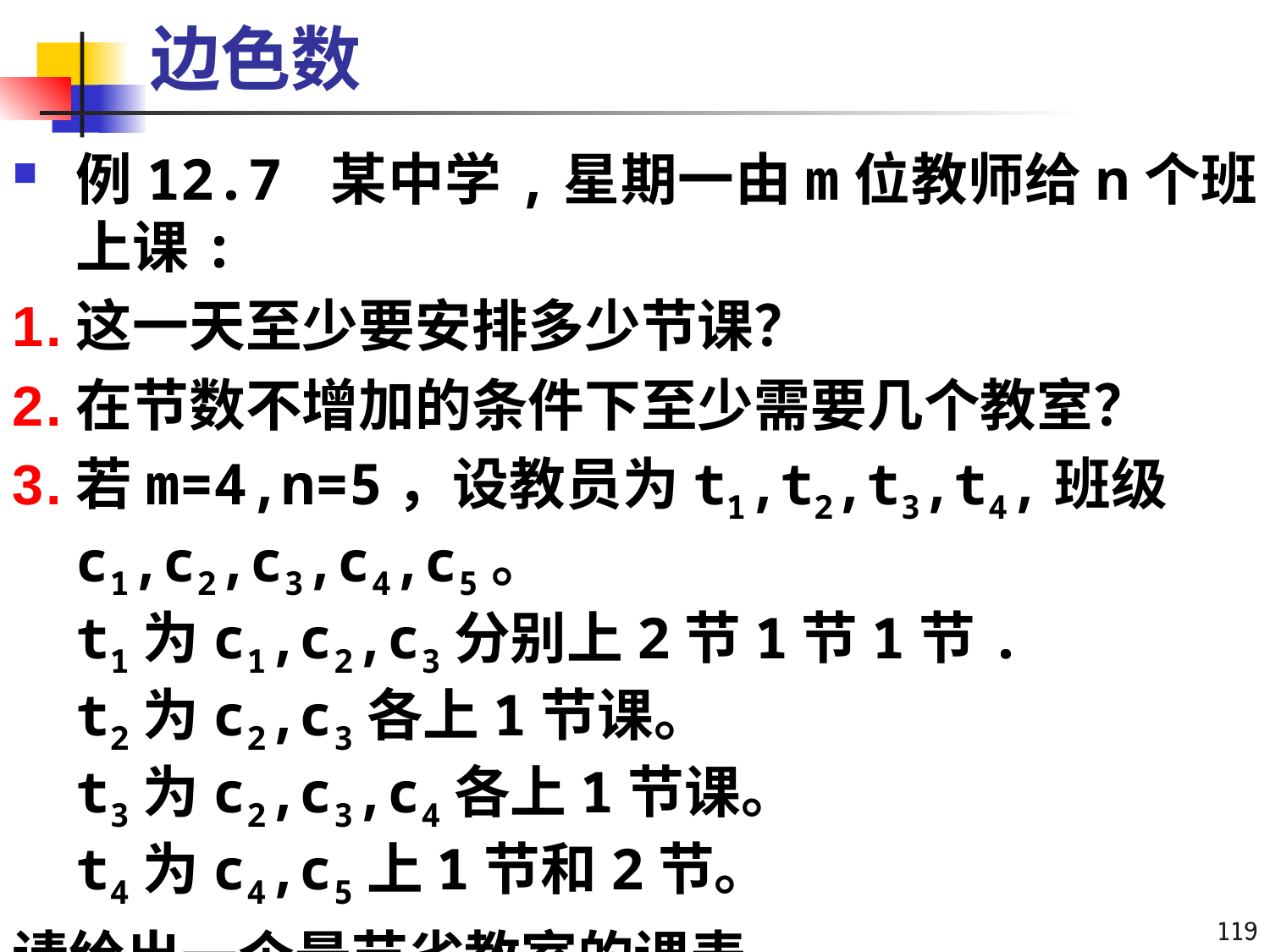

# 边色数
例12.7 某中学,星期一由m位教师给n个班上课:
这一天至少要安排多少节课？
在节数不增加的条件下至少需要几个教室？
若m=4,n=5，设教员为t1,t2,t3,t4,班级c1,c2,c3,c4,c5。
t1为c1,c2,c3分别上2节1节1节.
t2为c2,c3各上1节课。
t3为c2,c3,c4各上1节课。
t4为c4,c5上1节和2节。
请给出一个最节省教室的课表。
119